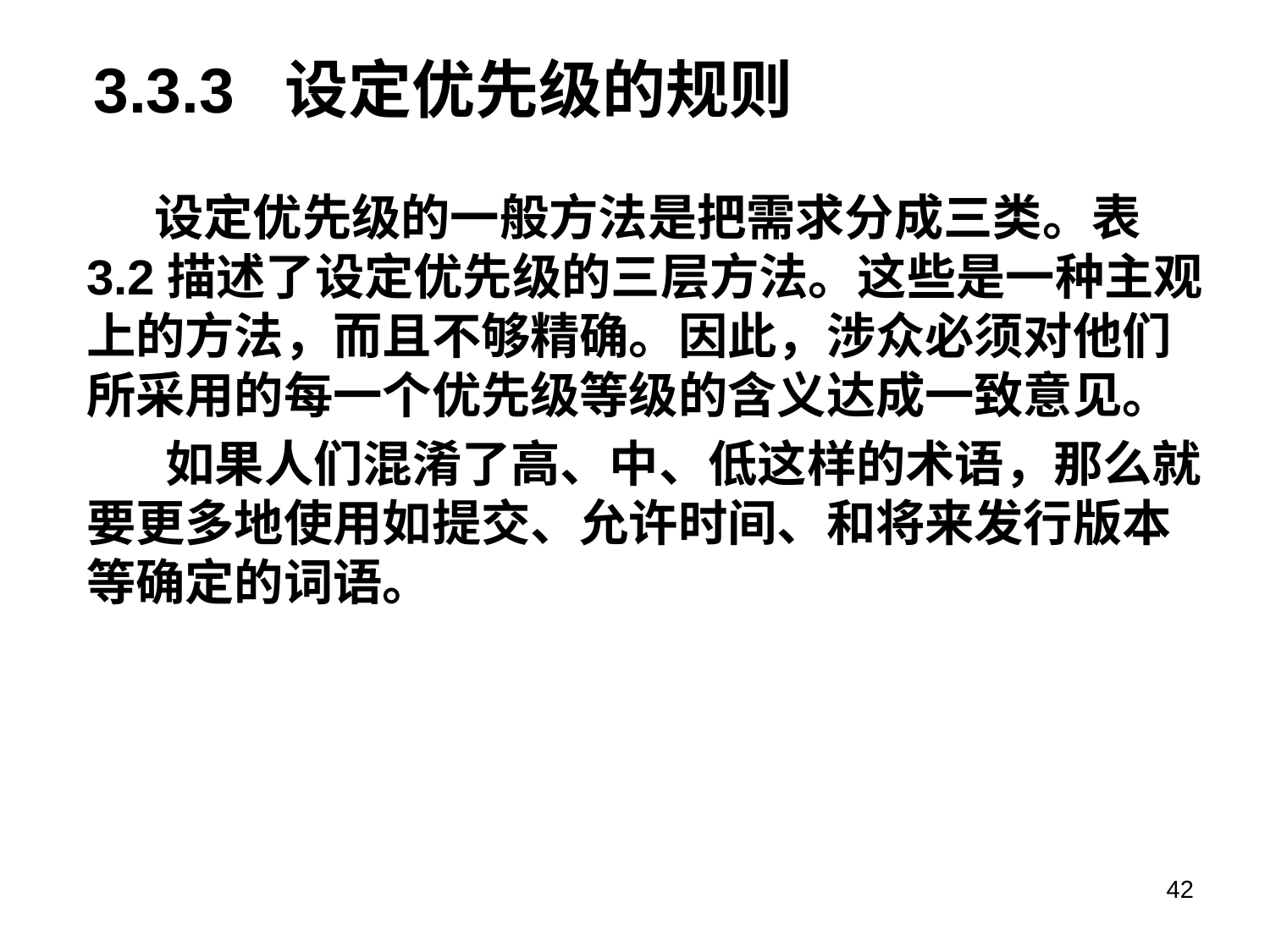

# 3.3.3  设定优先级的规则
     设定优先级的一般方法是把需求分成三类。表3.2描述了设定优先级的三层方法。这些是一种主观上的方法，而且不够精确。因此，涉众必须对他们所采用的每一个优先级等级的含义达成一致意见。
      如果人们混淆了高、中、低这样的术语，那么就要更多地使用如提交、允许时间、和将来发行版本等确定的词语。
42